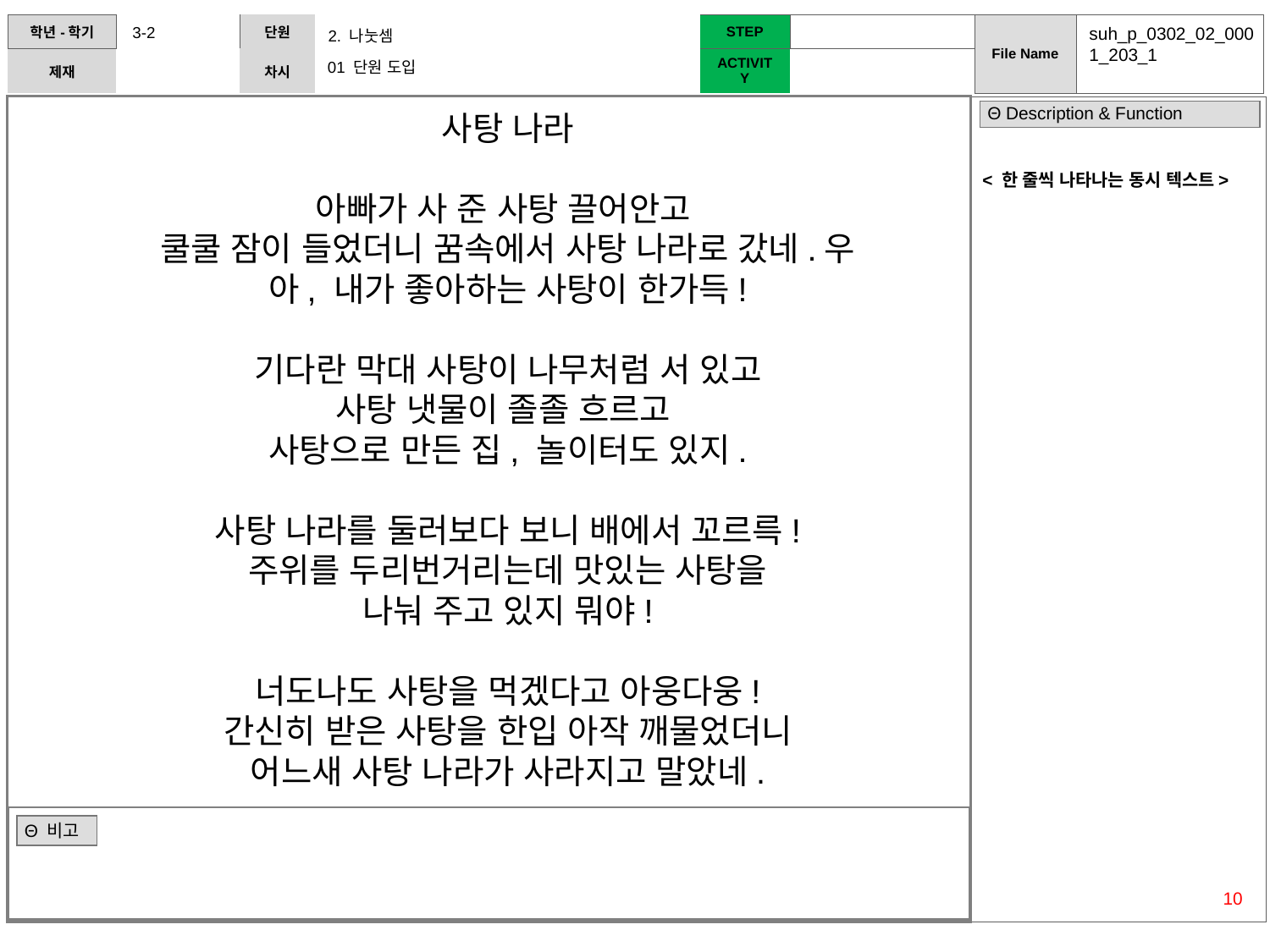

3-2
suh_p_0302_02_0001_203_1
2. 나눗셈
01 단원 도입

사탕 나라

아빠가 사 준 사탕 끌어안고
쿨쿨 잠이 들었더니 꿈속에서 사탕 나라로 갔네.우아, 내가 좋아하는 사탕이 한가득!

기다란 막대 사탕이 나무처럼 서 있고
사탕 냇물이 졸졸 흐르고
사탕으로 만든 집, 놀이터도 있지.

사탕 나라를 둘러보다 보니 배에서 꼬르륵!
주위를 두리번거리는데 맛있는 사탕을
나눠 주고 있지 뭐야!

너도나도 사탕을 먹겠다고 아웅다웅!
간신히 받은 사탕을 한입 아작 깨물었더니
어느새 사탕 나라가 사라지고 말았네.
| Θ Description & Function |
| --- |

< 한 줄씩 나타나는 동시 텍스트>